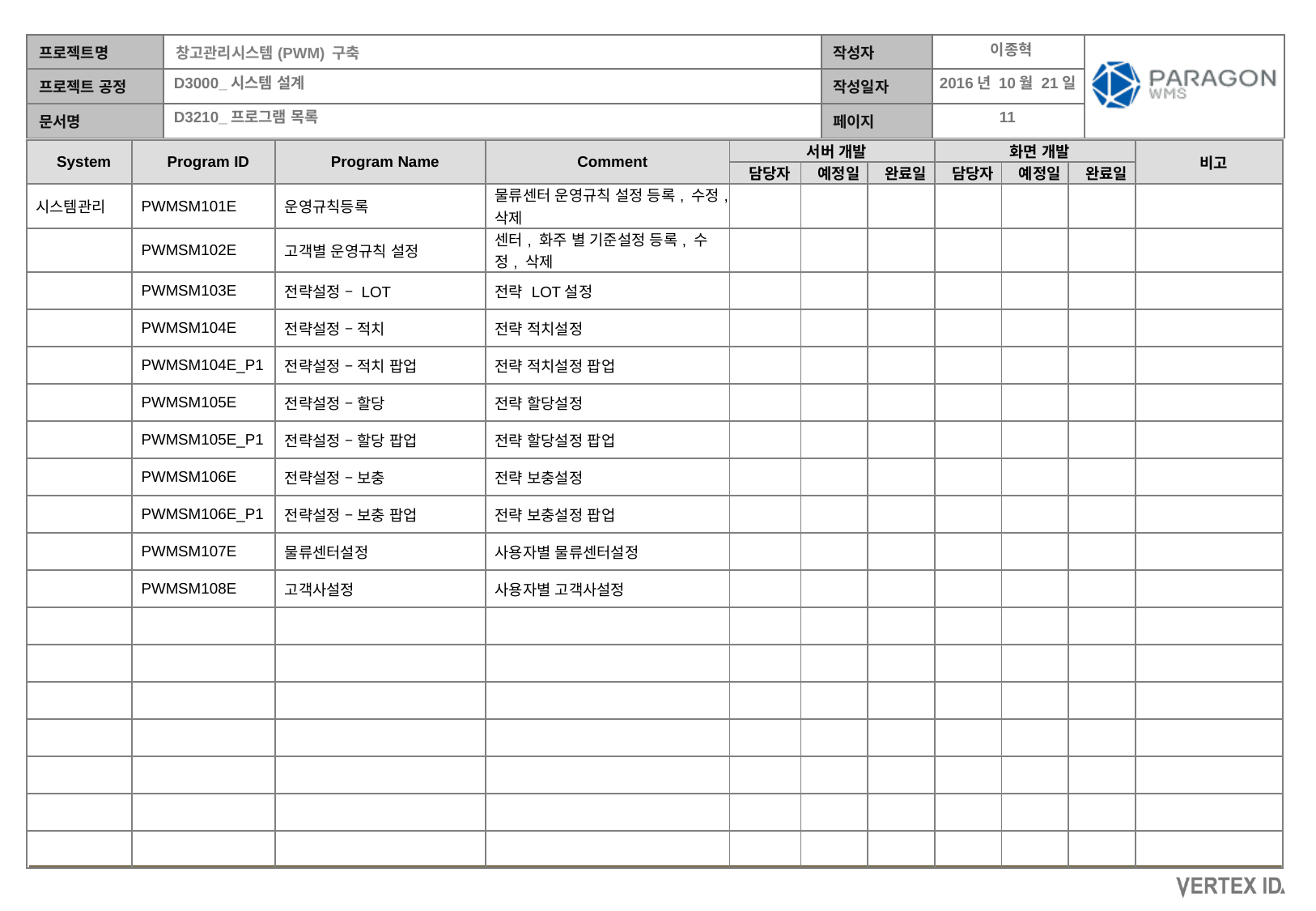

이종혁
2016년 10월 21일
| System | Program ID | Program Name | Comment | 서버 개발 |  |  | 화면 개발 |  |  | 비고 |
| --- | --- | --- | --- | --- | --- | --- | --- | --- | --- | --- |
|  |  |  |  | 담당자 | 예정일 | 완료일 | 담당자 | 예정일 | 완료일 |  |
| 시스템관리 | PWMSM101E | 운영규칙등록 | 물류센터 운영규칙 설정 등록, 수정, 삭제 |  |  |  |  |  |  |  |
|  | PWMSM102E | 고객별 운영규칙 설정 | 센터, 화주 별 기준설정 등록, 수정, 삭제 |  |  |  |  |  |  |  |
|  | PWMSM103E | 전략설정 – LOT | 전략 LOT설정 |  |  |  |  |  |  |  |
|  | PWMSM104E | 전략설정 – 적치 | 전략 적치설정 |  |  |  |  |  |  |  |
|  | PWMSM104E\_P1 | 전략설정 – 적치 팝업 | 전략 적치설정 팝업 |  |  |  |  |  |  |  |
|  | PWMSM105E | 전략설정 – 할당 | 전략 할당설정 |  |  |  |  |  |  |  |
|  | PWMSM105E\_P1 | 전략설정 – 할당 팝업 | 전략 할당설정 팝업 |  |  |  |  |  |  |  |
|  | PWMSM106E | 전략설정 – 보충 | 전략 보충설정 |  |  |  |  |  |  |  |
|  | PWMSM106E\_P1 | 전략설정 – 보충 팝업 | 전략 보충설정 팝업 |  |  |  |  |  |  |  |
|  | PWMSM107E | 물류센터설정 | 사용자별 물류센터설정 |  |  |  |  |  |  |  |
|  | PWMSM108E | 고객사설정 | 사용자별 고객사설정 |  |  |  |  |  |  |  |
|  |  |  |  |  |  |  |  |  |  |  |
|  |  |  |  |  |  |  |  |  |  |  |
|  |  |  |  |  |  |  |  |  |  |  |
|  |  |  |  |  |  |  |  |  |  |  |
|  |  |  |  |  |  |  |  |  |  |  |
|  |  |  |  |  |  |  |  |  |  |  |
|  |  |  |  |  |  |  |  |  |  |  |